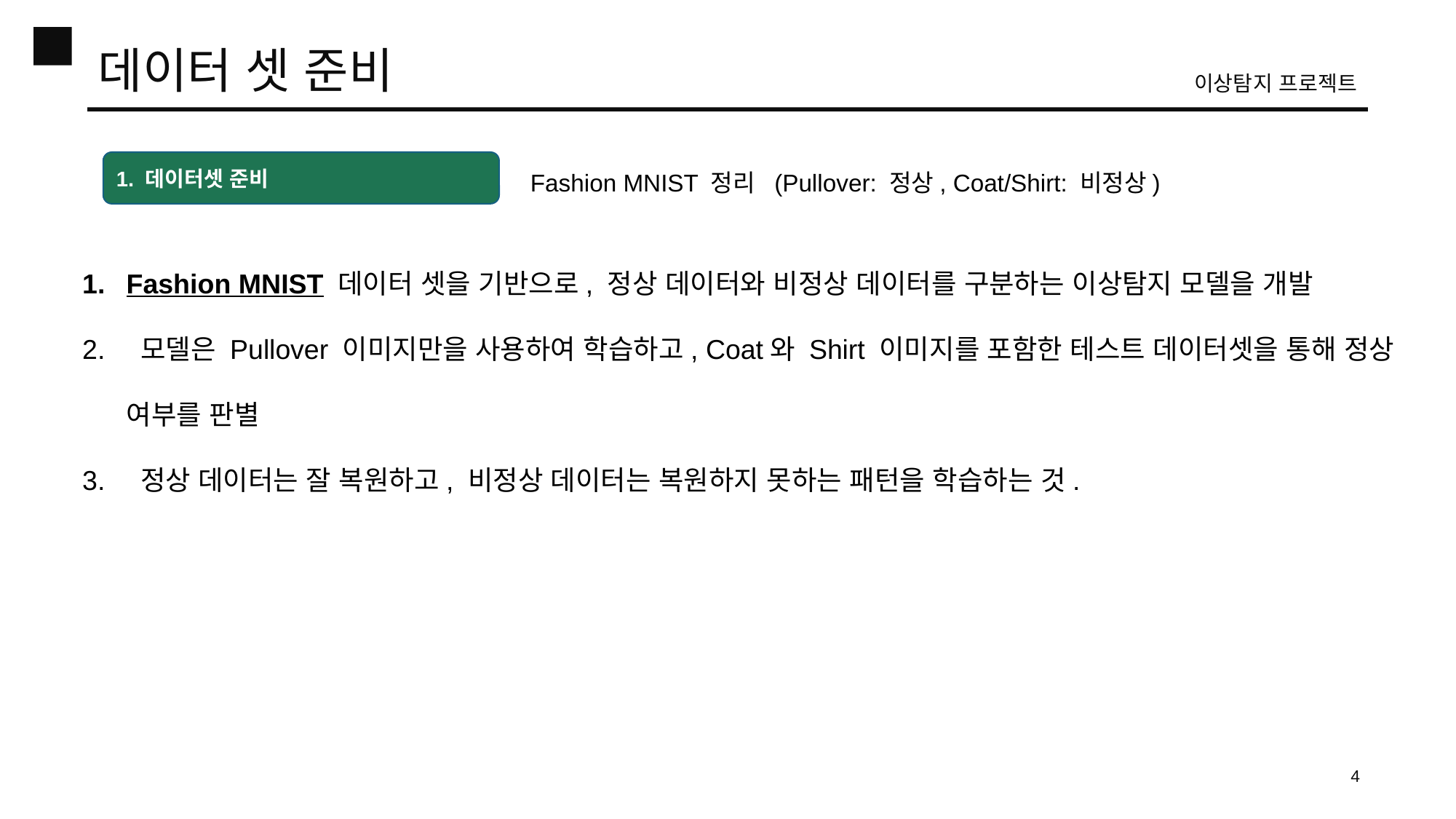

데이터 셋 준비
이상탐지 프로젝트
Fashion MNIST 정리  (Pullover: 정상, Coat/Shirt: 비정상)
1. 데이터셋 준비
Fashion MNIST 데이터 셋을 기반으로, 정상 데이터와 비정상 데이터를 구분하는 이상탐지 모델을 개발
 모델은 Pullover 이미지만을 사용하여 학습하고, Coat와 Shirt 이미지를 포함한 테스트 데이터셋을 통해 정상 여부를 판별
 정상 데이터는 잘 복원하고, 비정상 데이터는 복원하지 못하는 패턴을 학습하는 것.